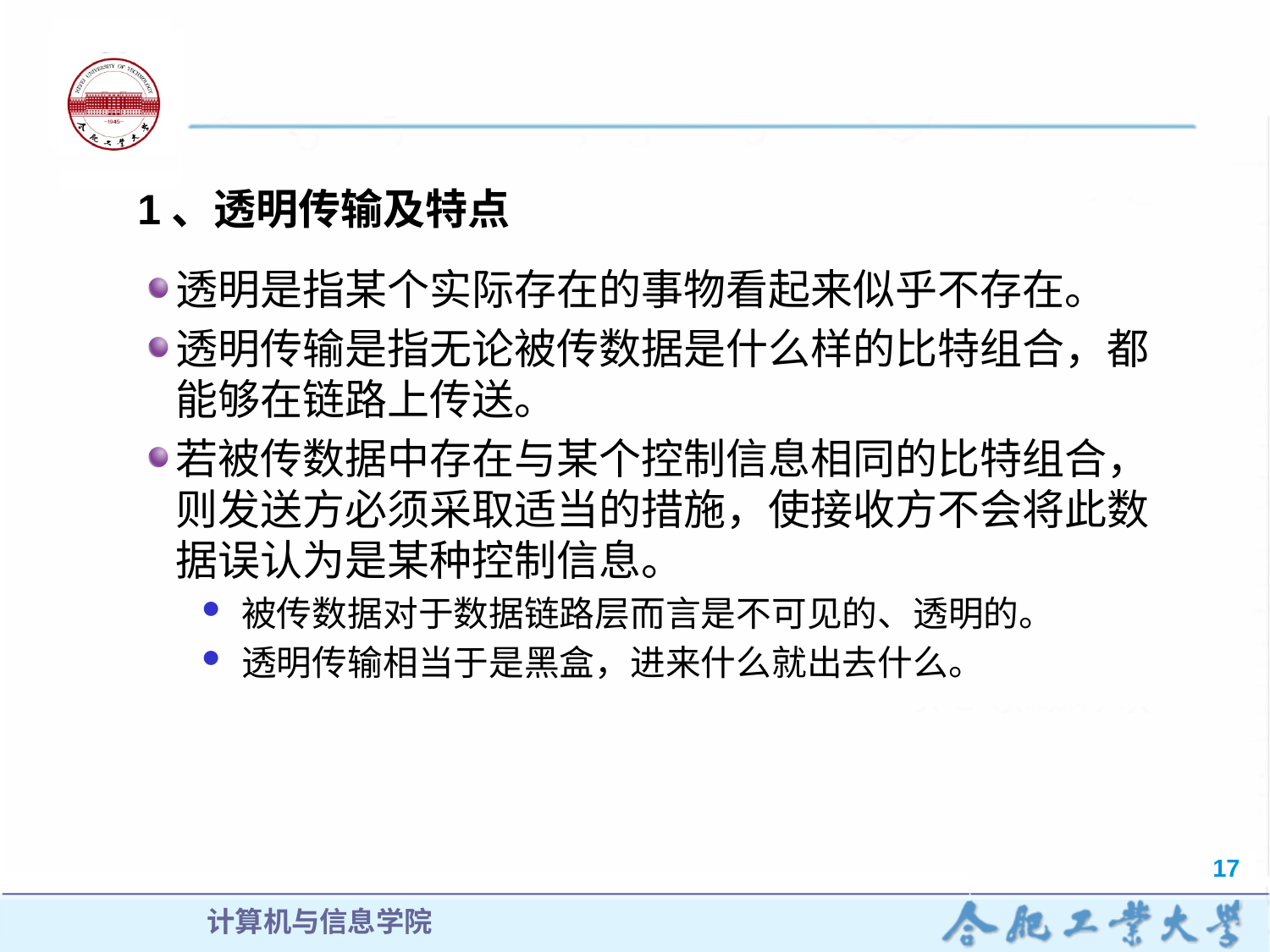

1、透明传输及特点
透明是指某个实际存在的事物看起来似乎不存在。
透明传输是指无论被传数据是什么样的比特组合，都能够在链路上传送。
若被传数据中存在与某个控制信息相同的比特组合，则发送方必须采取适当的措施，使接收方不会将此数据误认为是某种控制信息。
被传数据对于数据链路层而言是不可见的、透明的。
透明传输相当于是黑盒，进来什么就出去什么。